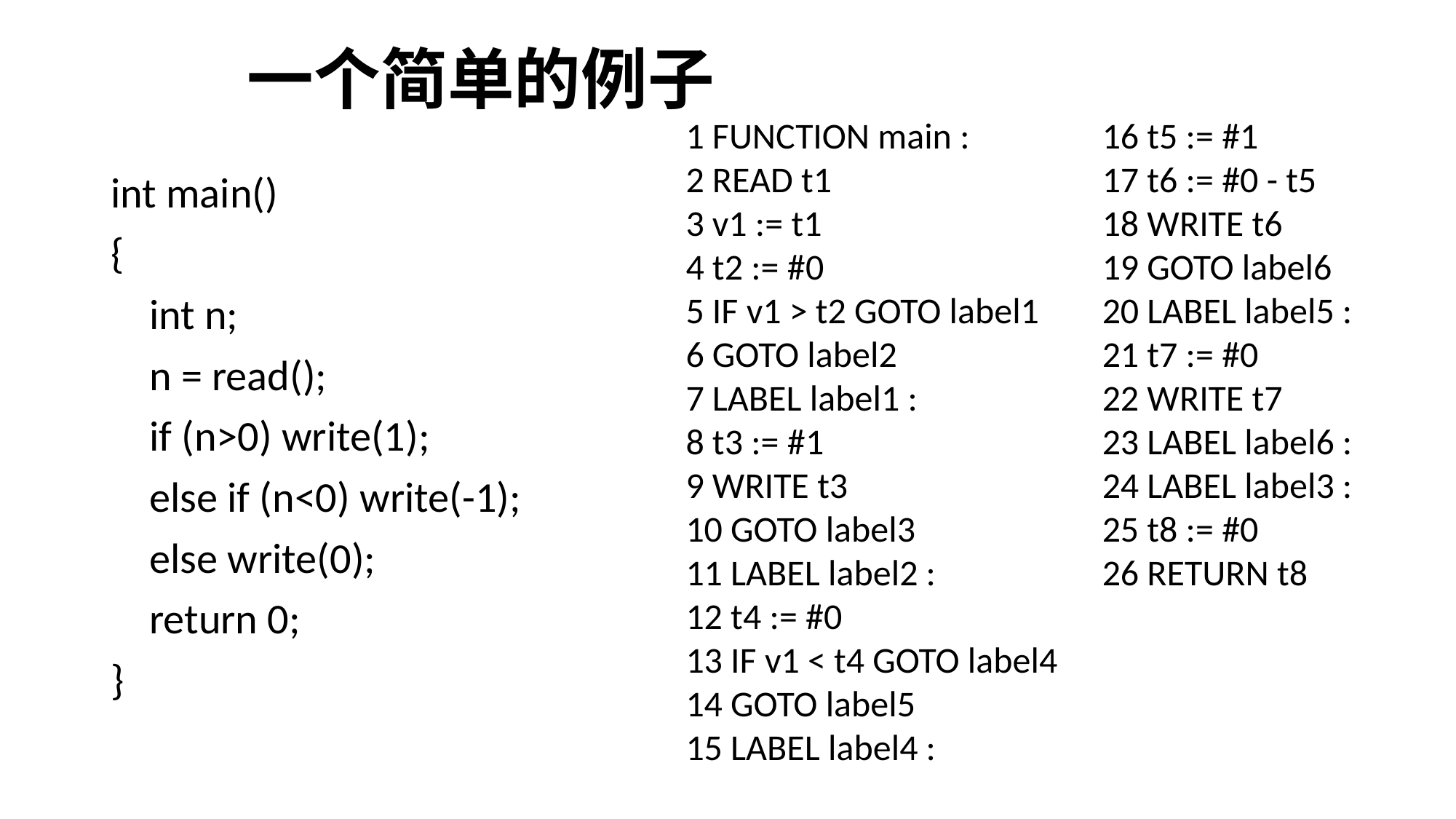

# 一个简单的例子
1 FUNCTION main :
2 READ t1
3 v1 := t1
4 t2 := #0
5 IF v1 > t2 GOTO label1
6 GOTO label2
7 LABEL label1 :
8 t3 := #1
9 WRITE t3
10 GOTO label3
11 LABEL label2 :
12 t4 := #0
13 IF v1 < t4 GOTO label4
14 GOTO label5
15 LABEL label4 :
16 t5 := #1
17 t6 := #0 - t5
18 WRITE t6
19 GOTO label6
20 LABEL label5 :
21 t7 := #0
22 WRITE t7
23 LABEL label6 :
24 LABEL label3 :
25 t8 := #0
26 RETURN t8
int main()
{
    int n;
    n = read();
    if (n>0) write(1);
    else if (n<0) write(-1);
    else write(0);
    return 0;
}